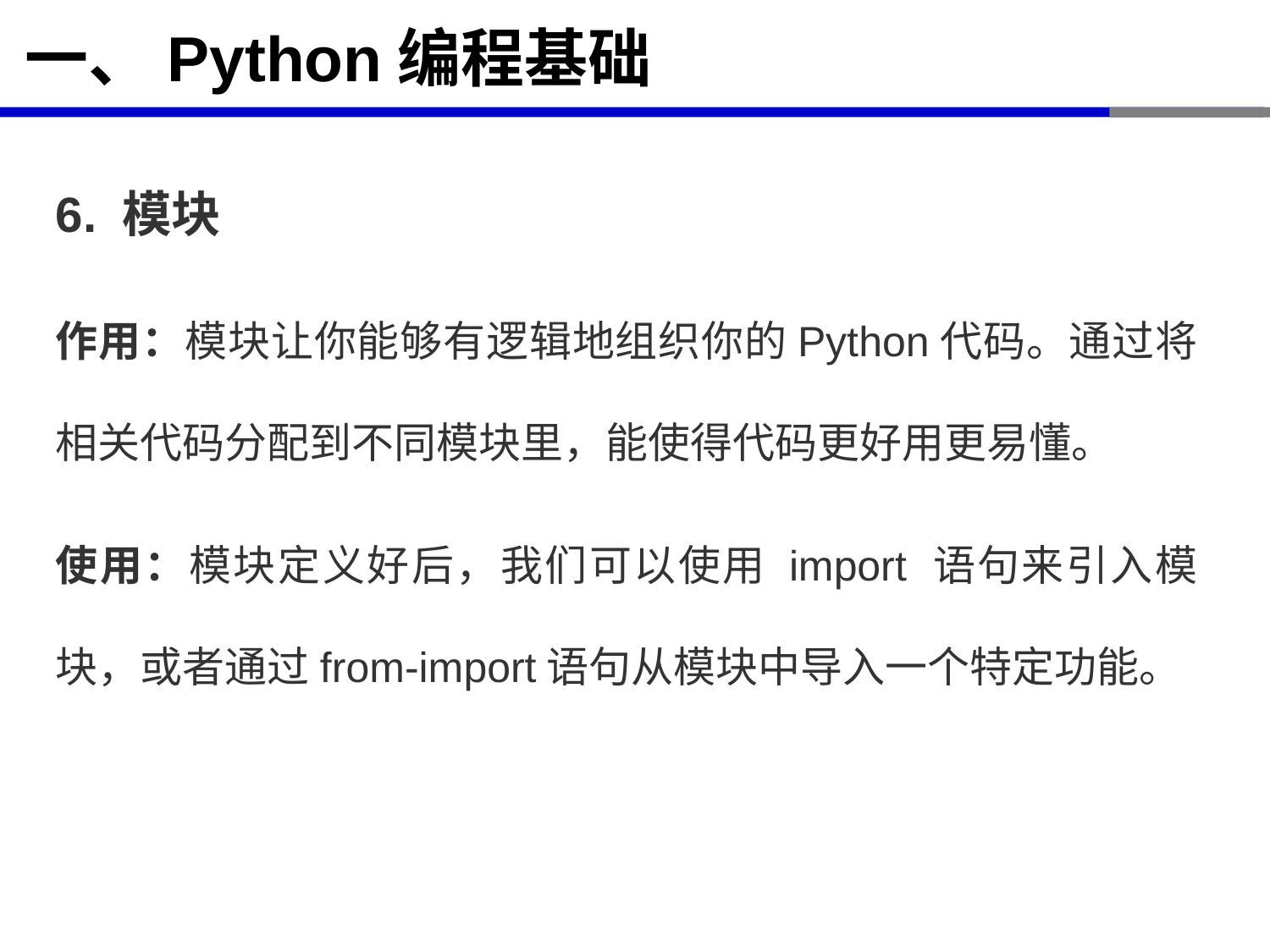

# 一、Python编程基础
6. 模块
作用：模块让你能够有逻辑地组织你的Python代码。通过将相关代码分配到不同模块里，能使得代码更好用更易懂。
使用：模块定义好后，我们可以使用 import 语句来引入模块，或者通过from-import语句从模块中导入一个特定功能。